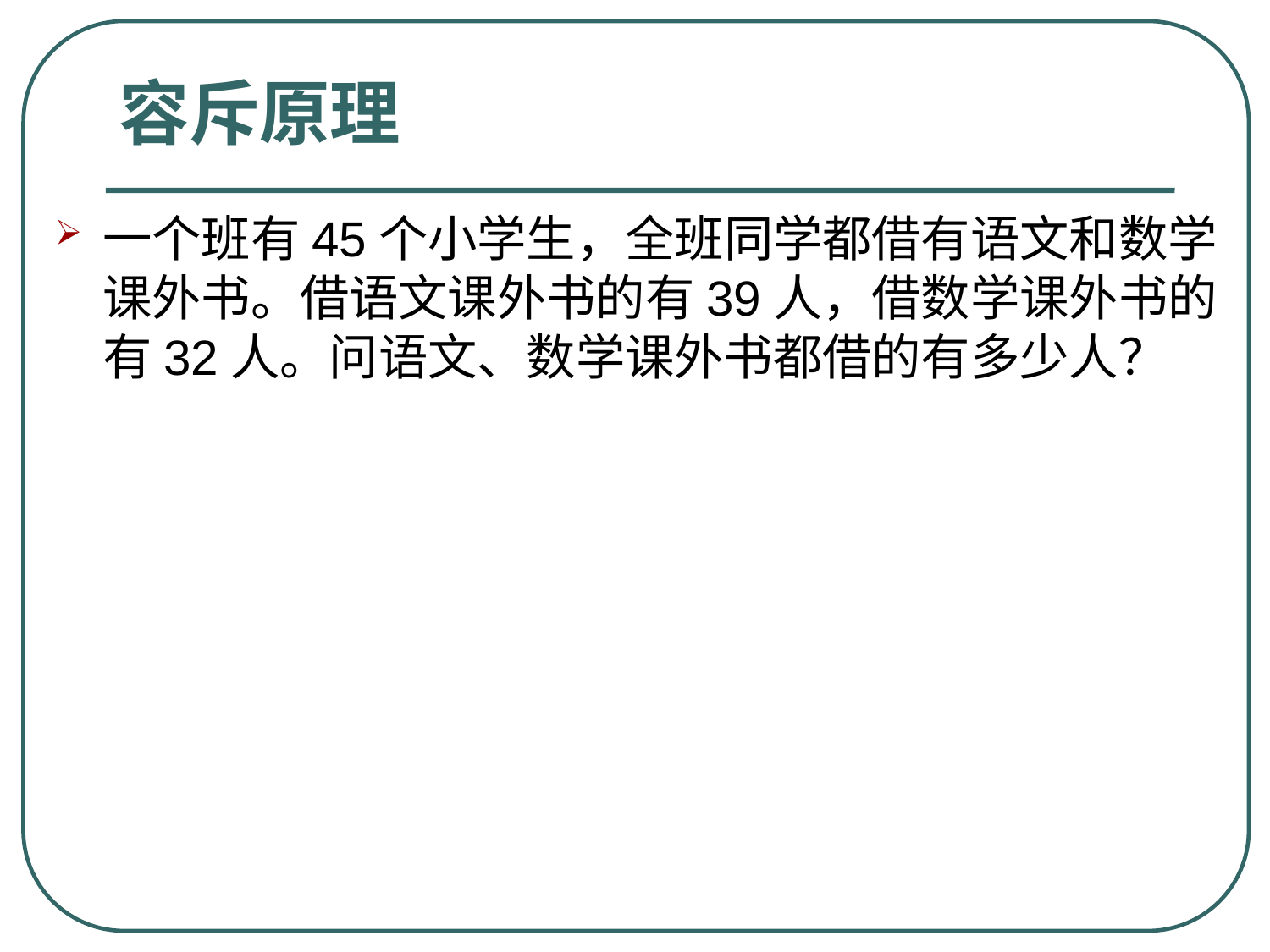

# 容斥原理
一个班有45个小学生，全班同学都借有语文和数学课外书。借语文课外书的有39人，借数学课外书的有32人。问语文、数学课外书都借的有多少人？